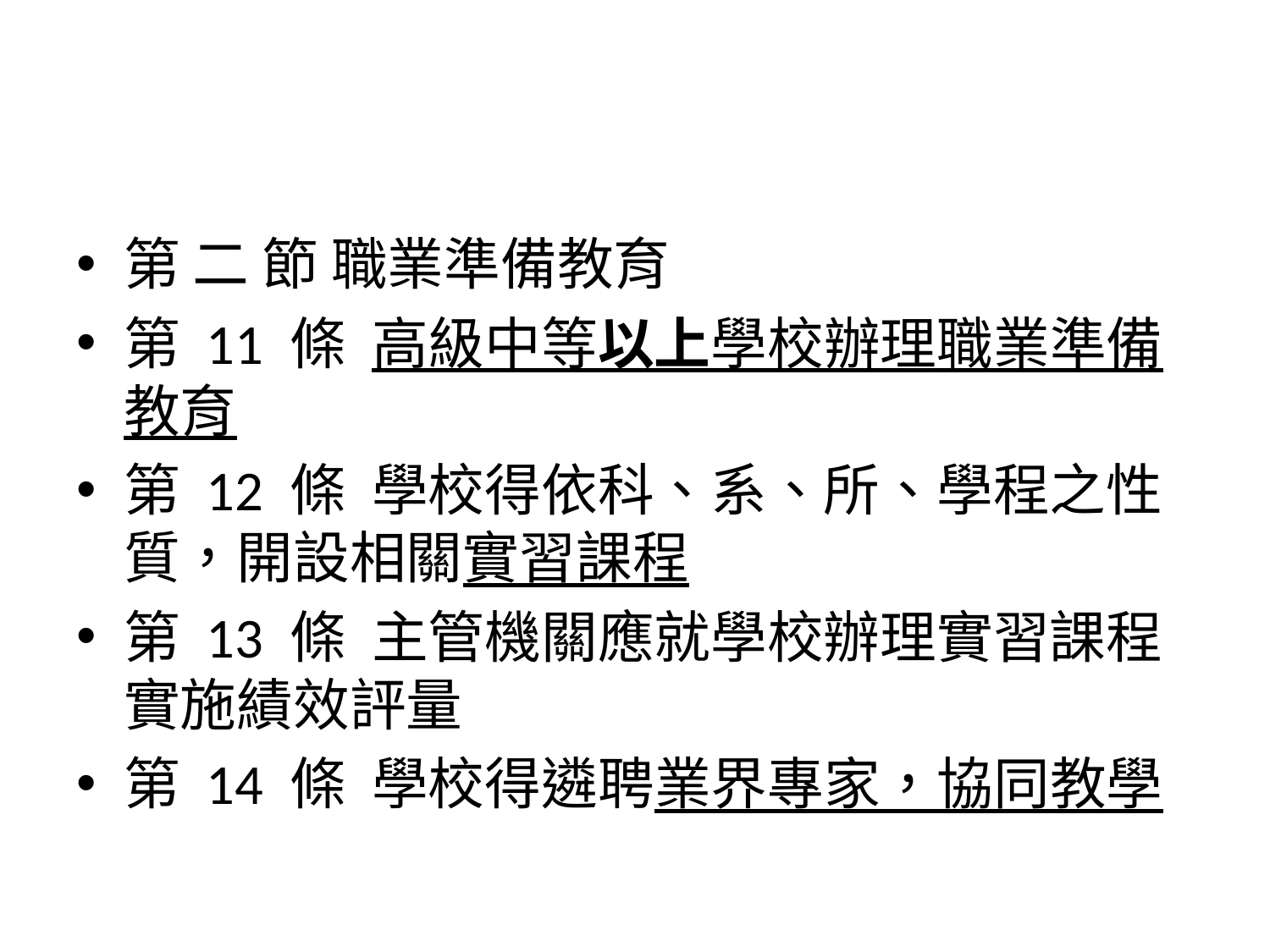

#
第 二 節 職業準備教育
第 11 條  高級中等以上學校辦理職業準備教育
第 12 條  學校得依科、系、所、學程之性質，開設相關實習課程
第 13 條  主管機關應就學校辦理實習課程實施績效評量
第 14 條  學校得遴聘業界專家，協同教學